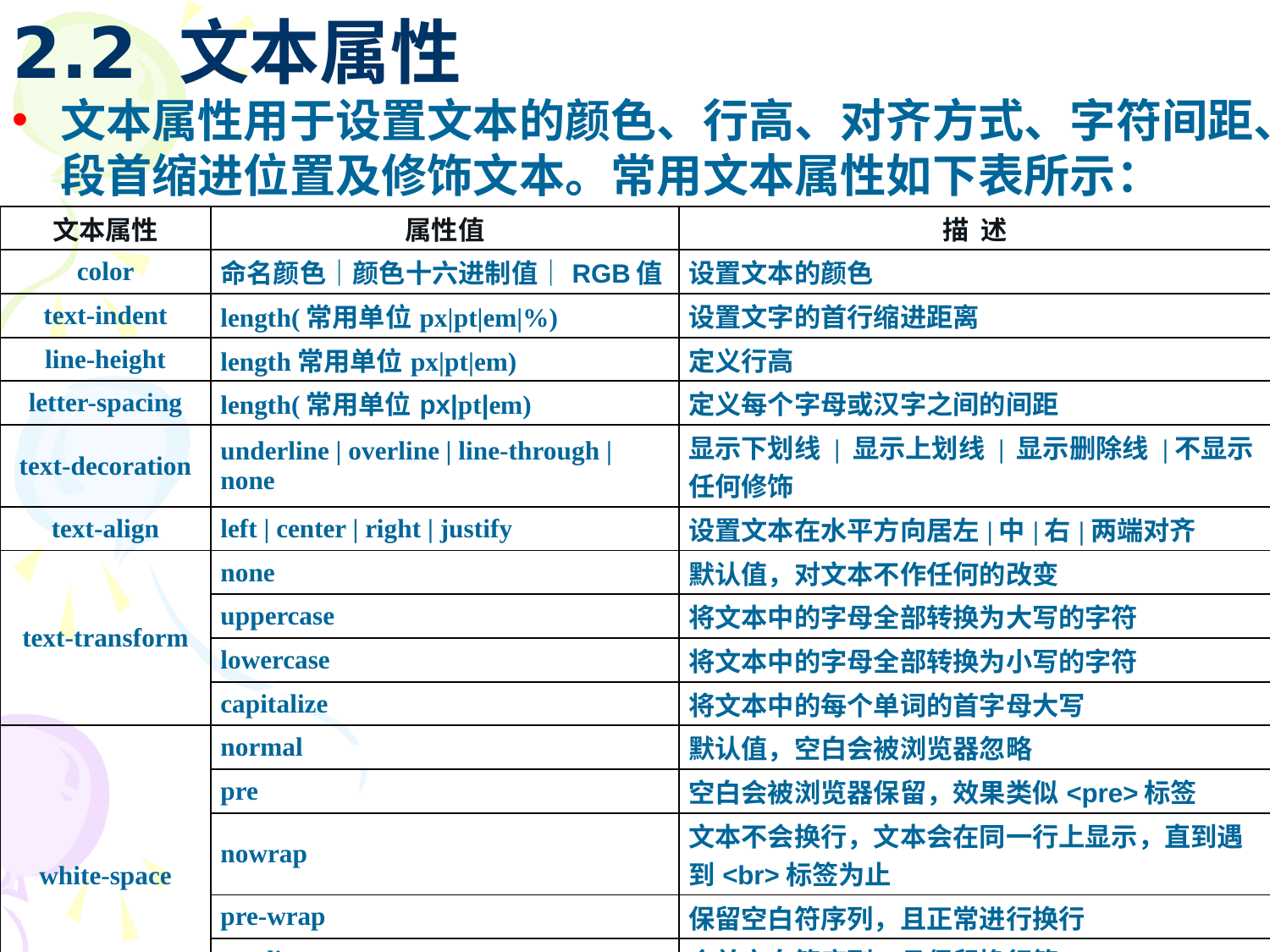

# 2.2 文本属性
文本属性用于设置文本的颜色、行高、对齐方式、字符间距、段首缩进位置及修饰文本。常用文本属性如下表所示：
| 文本属性 | 属性值 | 描 述 |
| --- | --- | --- |
| color | 命名颜色｜颜色十六进制值｜RGB值 | 设置文本的颜色 |
| text-indent | length(常用单位px|pt|em|%) | 设置文字的首行缩进距离 |
| line-height | length常用单位px|pt|em) | 定义行高 |
| letter-spacing | length(常用单位px|pt|em) | 定义每个字母或汉字之间的间距 |
| text-decoration | underline | overline | line-through | none | 显示下划线 | 显示上划线 | 显示删除线 |不显示任何修饰 |
| text-align | left | center | right | justify | 设置文本在水平方向居左|中|右|两端对齐 |
| text-transform | none | 默认值，对文本不作任何的改变 |
|  | uppercase | 将文本中的字母全部转换为大写的字符 |
|  | lowercase | 将文本中的字母全部转换为小写的字符 |
|  | capitalize | 将文本中的每个单词的首字母大写 |
| white-space | normal | 默认值，空白会被浏览器忽略 |
|  | pre | 空白会被浏览器保留，效果类似<pre>标签 |
|  | nowrap | 文本不会换行，文本会在同一行上显示，直到遇到<br>标签为止 |
|  | pre-wrap | 保留空白符序列，且正常进行换行 |
|  | pre-line | 合并空白符序列，且保留换行符 |
|  | inherit | 从父元素继承white-space属性值 |
| word-spacing | length(常用单位px|pt|em) | 设置汉字或单词之间的空格的宽度 |